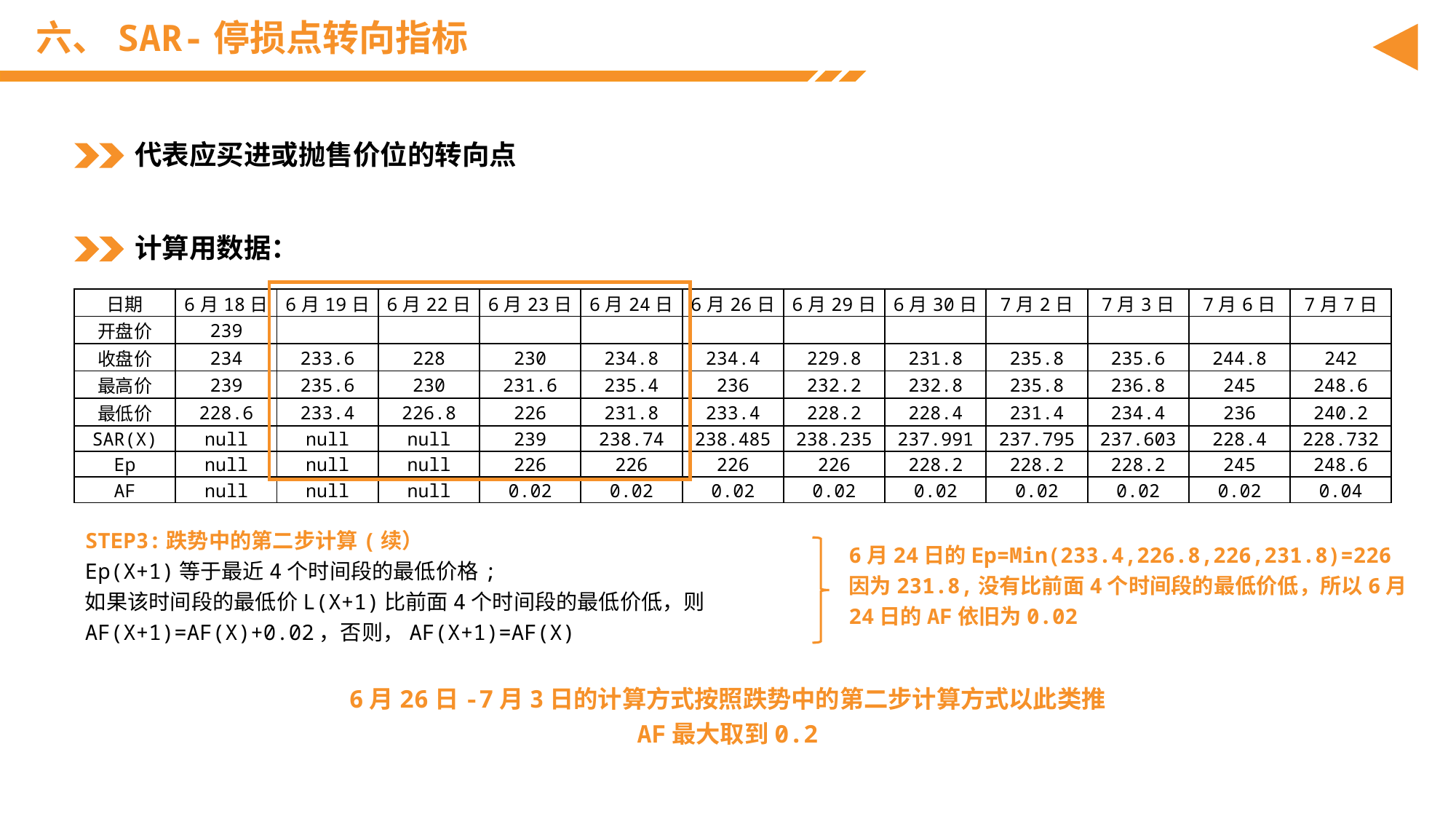

# 六、SAR-停损点转向指标

代表应买进或抛售价位的转向点

计算用数据：

| 日期 | 6月18日 | 6月19日 | 6月22日 | 6月23日 | 6月24日 | 6月26日 | 6月29日 | 6月30日 | 7月2日 | 7月3日 | 7月6日 | 7月7日 |
| --- | --- | --- | --- | --- | --- | --- | --- | --- | --- | --- | --- | --- |
| 开盘价 | 239 |  |  |  |  |  |  |  |  |  |  |  |
| 收盘价 | 234 | 233.6 | 228 | 230 | 234.8 | 234.4 | 229.8 | 231.8 | 235.8 | 235.6 | 244.8 | 242 |
| 最高价 | 239 | 235.6 | 230 | 231.6 | 235.4 | 236 | 232.2 | 232.8 | 235.8 | 236.8 | 245 | 248.6 |
| 最低价 | 228.6 | 233.4 | 226.8 | 226 | 231.8 | 233.4 | 228.2 | 228.4 | 231.4 | 234.4 | 236 | 240.2 |
| SAR(X) | null | null | null | 239 | 238.74 | 238.485 | 238.235 | 237.991 | 237.795 | 237.603 | 228.4 | 228.732 |
| Ep | null | null | null | 226 | 226 | 226 | 226 | 228.2 | 228.2 | 228.2 | 245 | 248.6 |
| AF | null | null | null | 0.02 | 0.02 | 0.02 | 0.02 | 0.02 | 0.02 | 0.02 | 0.02 | 0.04 |
STEP3:跌势中的第二步计算(续）
Ep(X+1)等于最近4个时间段的最低价格;
如果该时间段的最低价L(X+1)比前面4个时间段的最低价低，则AF(X+1)=AF(X)+0.02，否则，AF(X+1)=AF(X)
6月24日的Ep=Min(233.4,226.8,226,231.8)=226
因为231.8,没有比前面4个时间段的最低价低，所以6月24日的AF依旧为0.02

6月26日-7月3日的计算方式按照跌势中的第二步计算方式以此类推
AF最大取到0.2